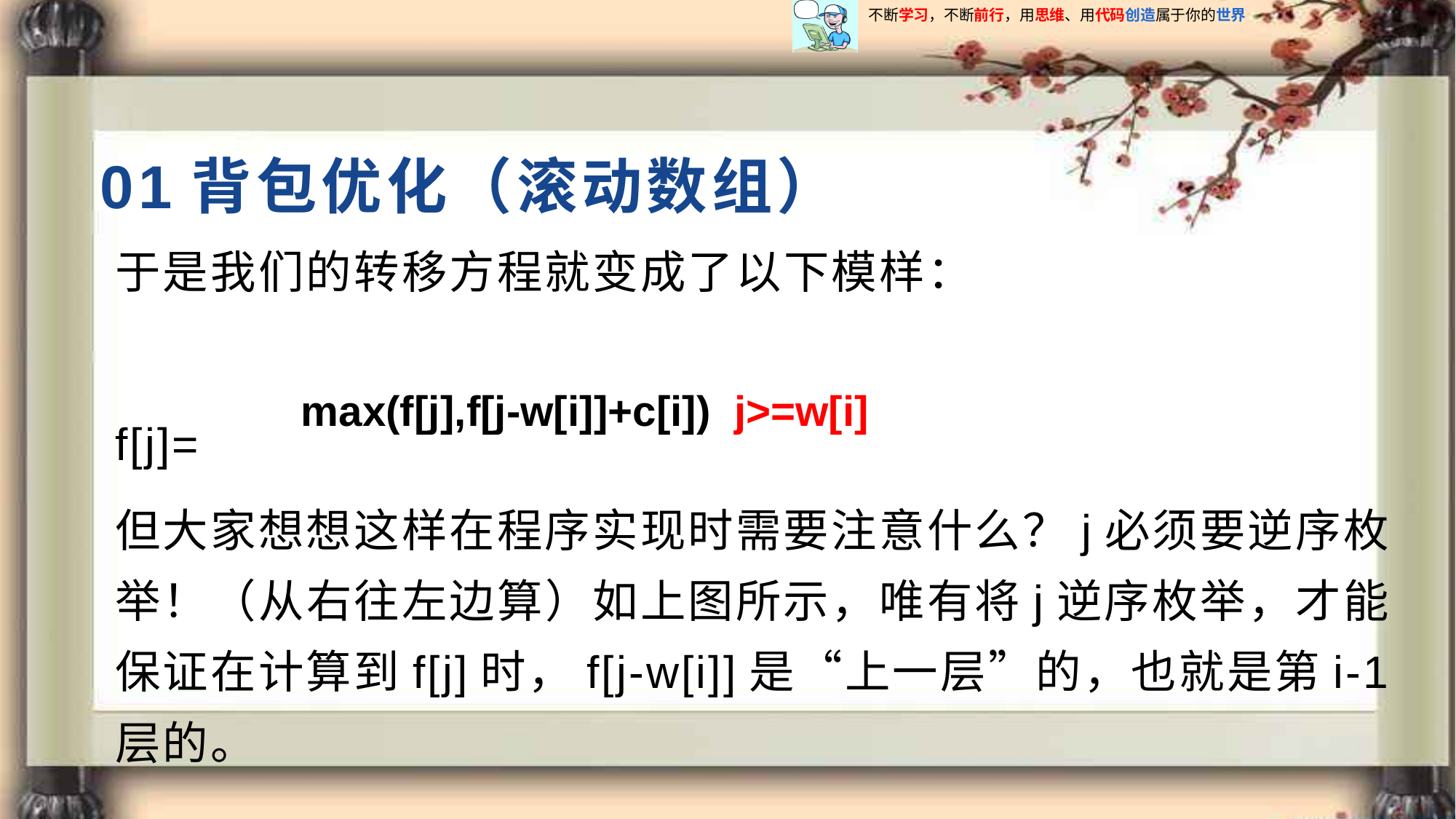

# 01背包优化（滚动数组）
于是我们的转移方程就变成了以下模样：

f[j]=
但大家想想这样在程序实现时需要注意什么？j必须要逆序枚举！（从右往左边算）如上图所示，唯有将j逆序枚举，才能保证在计算到f[j]时，f[j-w[i]]是“上一层”的，也就是第i-1层的。
max(f[j],f[j-w[i]]+c[i])  j>=w[i]